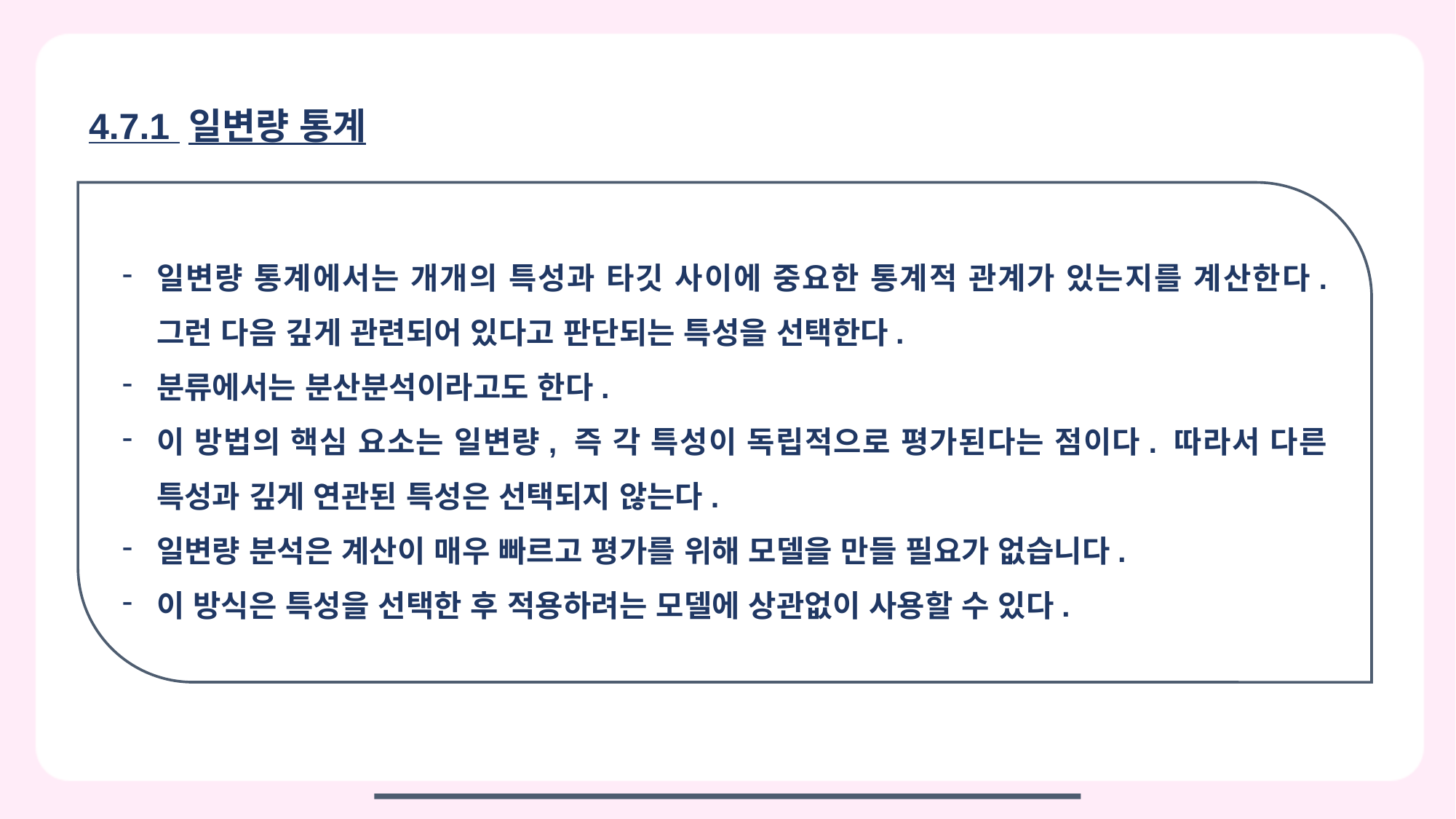

4.7.1 일변량 통계
일변량 통계에서는 개개의 특성과 타깃 사이에 중요한 통계적 관계가 있는지를 계산한다. 그런 다음 깊게 관련되어 있다고 판단되는 특성을 선택한다.
분류에서는 분산분석이라고도 한다.
이 방법의 핵심 요소는 일변량, 즉 각 특성이 독립적으로 평가된다는 점이다. 따라서 다른 특성과 깊게 연관된 특성은 선택되지 않는다.
일변량 분석은 계산이 매우 빠르고 평가를 위해 모델을 만들 필요가 없습니다.
이 방식은 특성을 선택한 후 적용하려는 모델에 상관없이 사용할 수 있다.